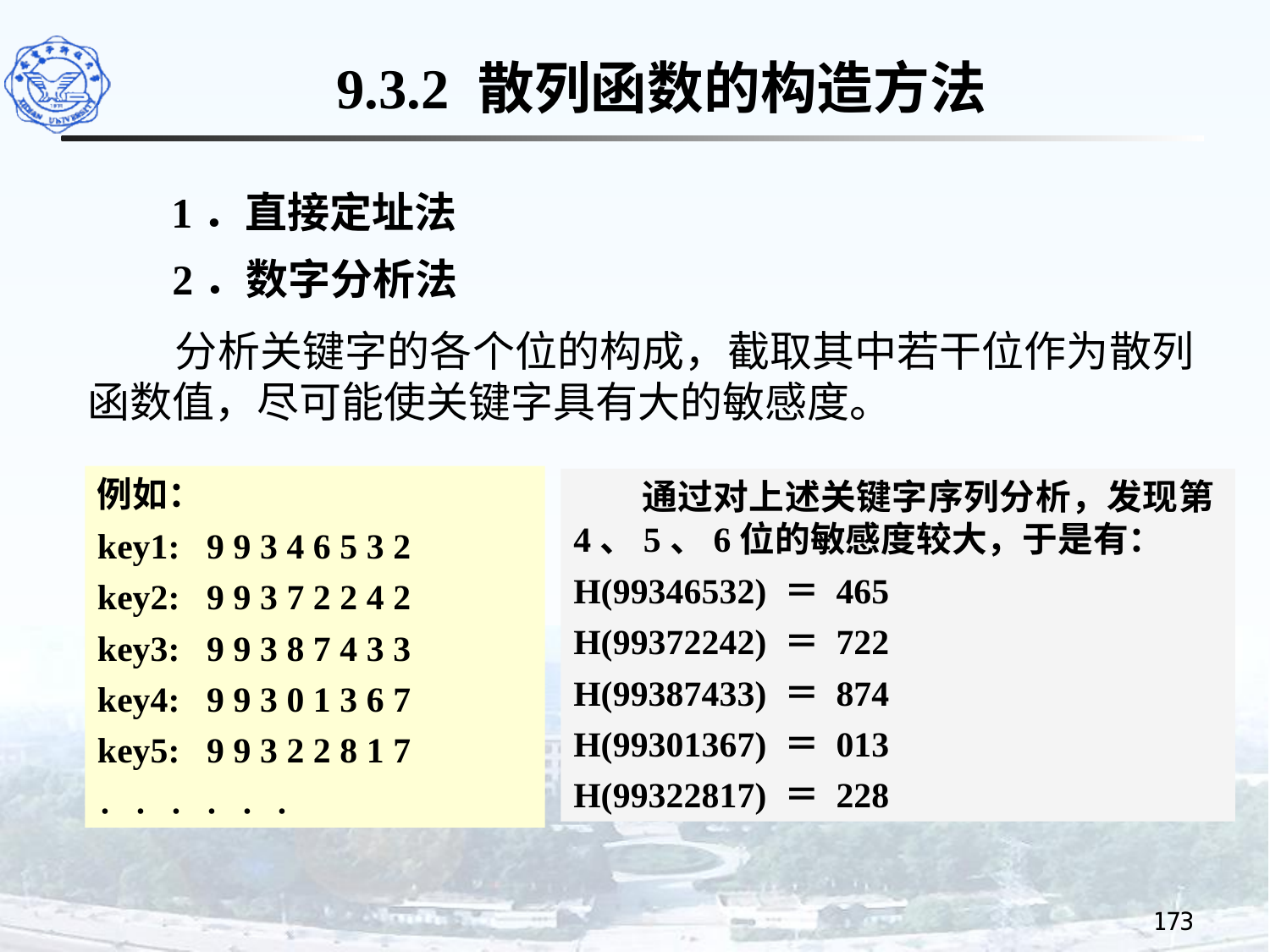

9.3.2 散列函数的构造方法
         1．直接定址法
        2．数字分析法
        分析关键字的各个位的构成，截取其中若干位作为散列函数值，尽可能使关键字具有大的敏感度。
例如：
key1:   9 9 3 4 6 5 3 2
key2:   9 9 3 7 2 2 4 2
key3:   9 9 3 8 7 4 3 3
key4:   9 9 3 0 1 3 6 7
key5:   9 9 3 2 2 8 1 7
．．．．．．
       通过对上述关键字序列分析，发现第4、5、6位的敏感度较大，于是有：
H(99346532) ＝ 465
H(99372242) ＝ 722
H(99387433) ＝ 874
H(99301367) ＝ 013
H(99322817) ＝ 228
173